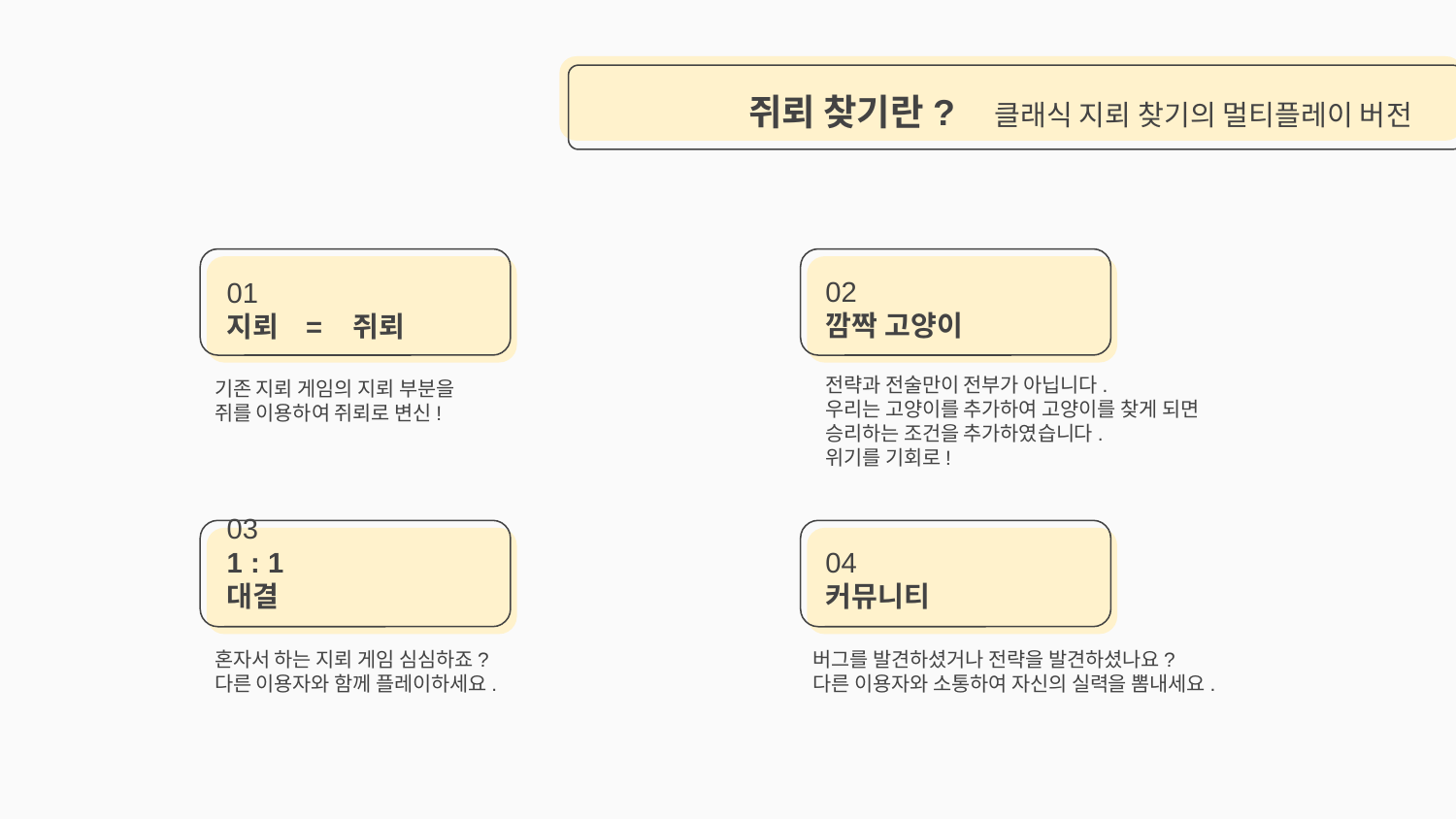

쥐뢰 찾기란?   클래식 지뢰 찾기의 멀티플레이 버전

# 01
지뢰   =   쥐뢰
02
깜짝 고양이
전략과 전술만이 전부가 아닙니다.
우리는 고양이를 추가하여 고양이를 찾게 되면
승리하는 조건을 추가하였습니다.
위기를 기회로!
기존 지뢰 게임의 지뢰 부분을
쥐를 이용하여 쥐뢰로 변신!

03
1 : 1  대결
04
커뮤니티
버그를 발견하셨거나 전략을 발견하셨나요?
다른 이용자와 소통하여 자신의 실력을 뽐내세요.
혼자서 하는 지뢰 게임 심심하죠?
다른 이용자와 함께 플레이하세요.